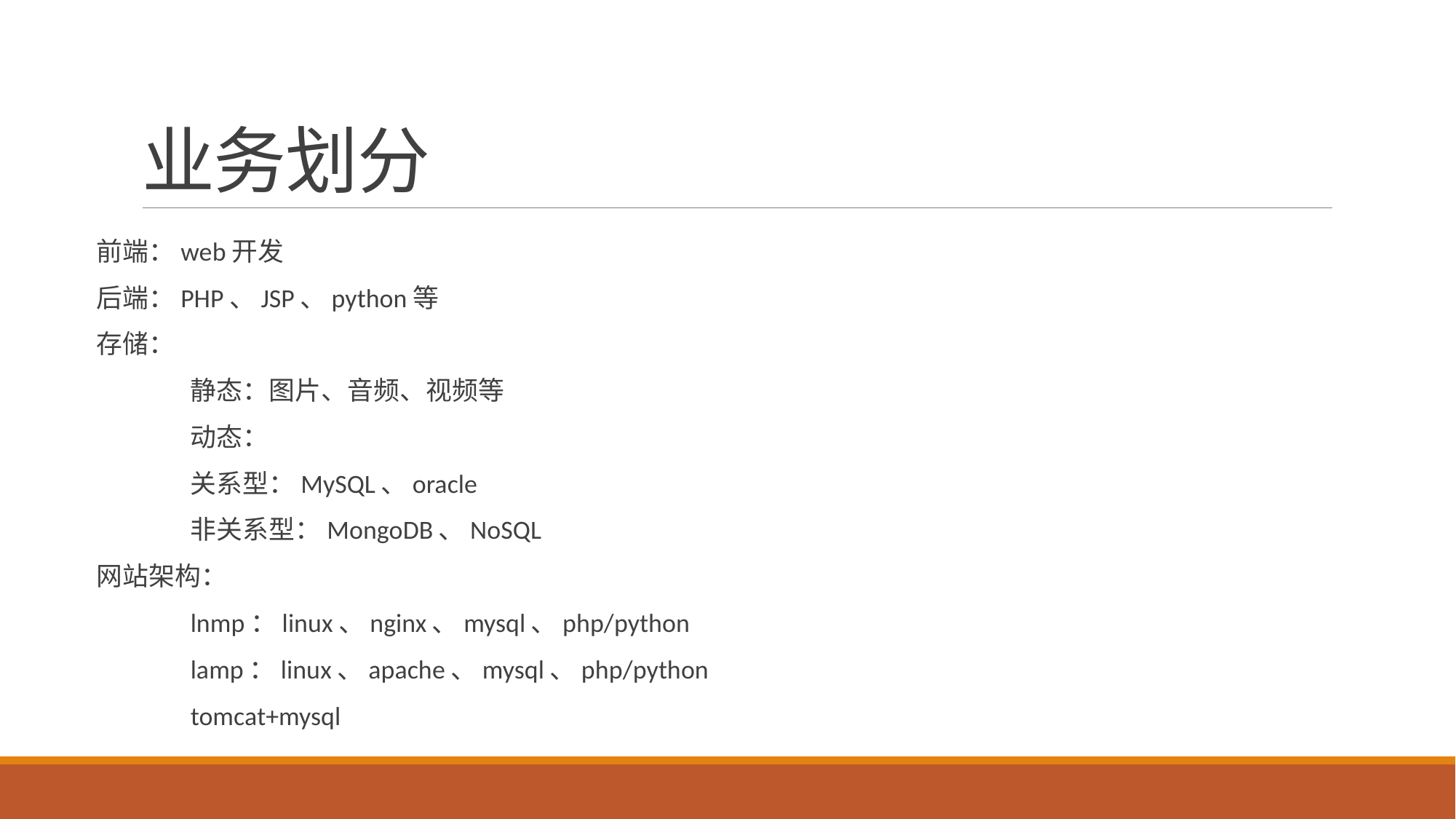

# 业务划分
前端：web开发
后端：PHP、JSP、python等
存储：
	静态：图片、音频、视频等
	动态：
		关系型：MySQL、oracle
		非关系型：MongoDB、NoSQL
网站架构：
	lnmp：linux、nginx、mysql、php/python
	lamp：linux、apache、mysql、php/python
	tomcat+mysql